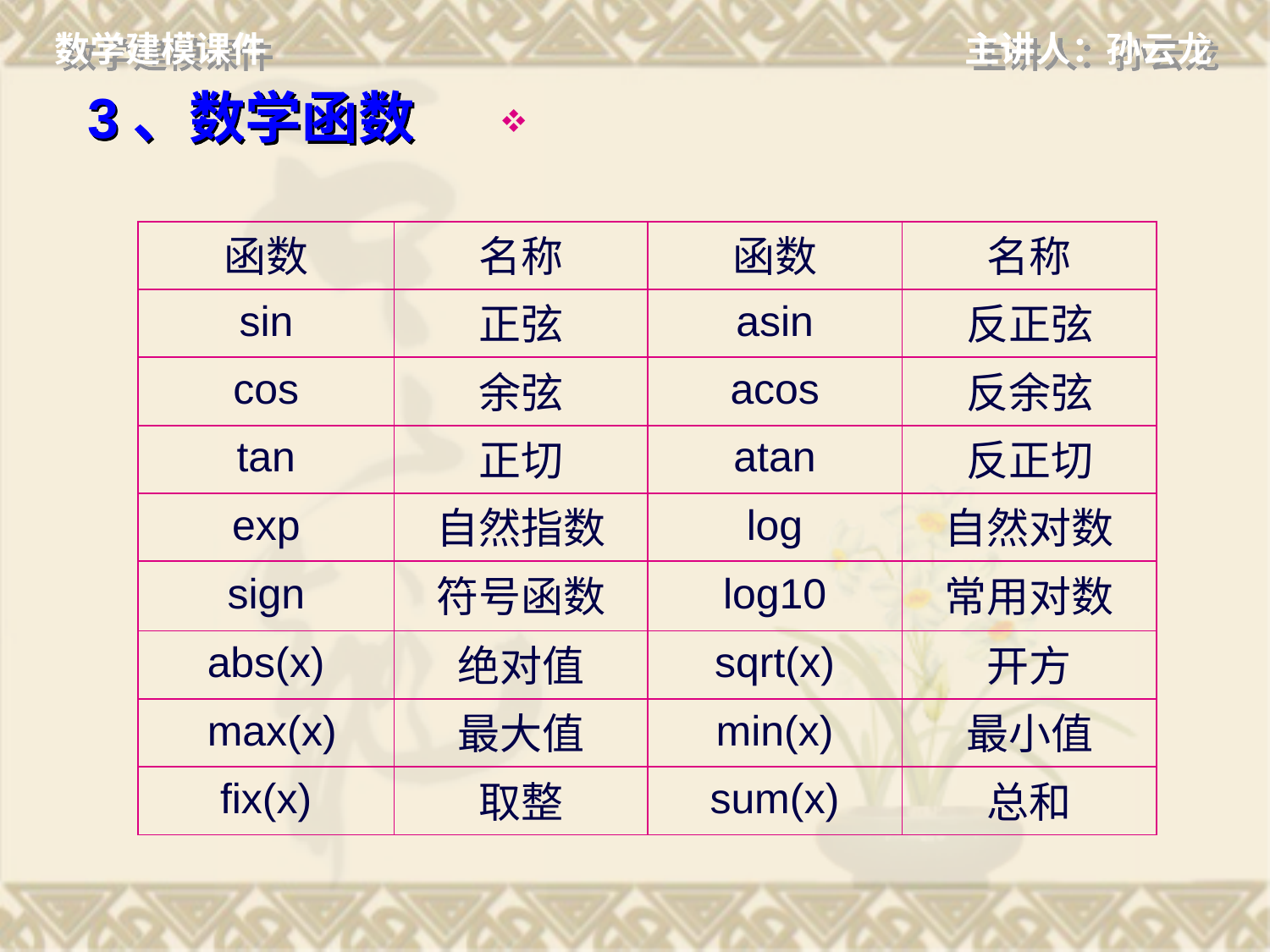

# 3、数学函数

| 函数 | 名称 | 函数 | 名称 |
| --- | --- | --- | --- |
| sin | 正弦 | asin | 反正弦 |
| cos | 余弦 | acos | 反余弦 |
| tan | 正切 | atan | 反正切 |
| exp | 自然指数 | log | 自然对数 |
| sign | 符号函数 | log10 | 常用对数 |
| abs(x) | 绝对值 | sqrt(x) | 开方 |
| max(x) | 最大值 | min(x) | 最小值 |
| fix(x) | 取整 | sum(x) | 总和 |